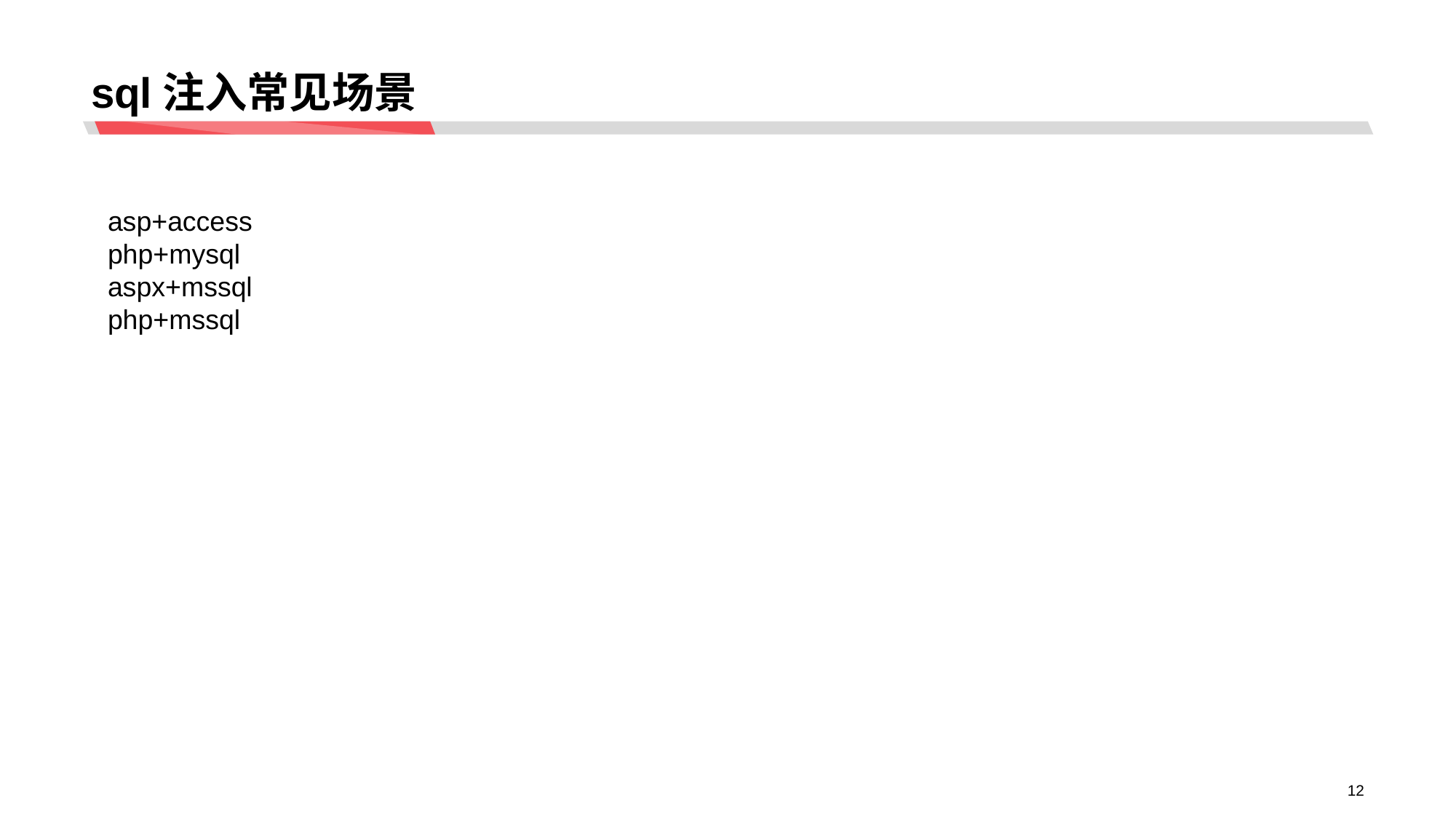

# sql注入常见场景
asp+access
php+mysql
aspx+mssql
php+mssql
12